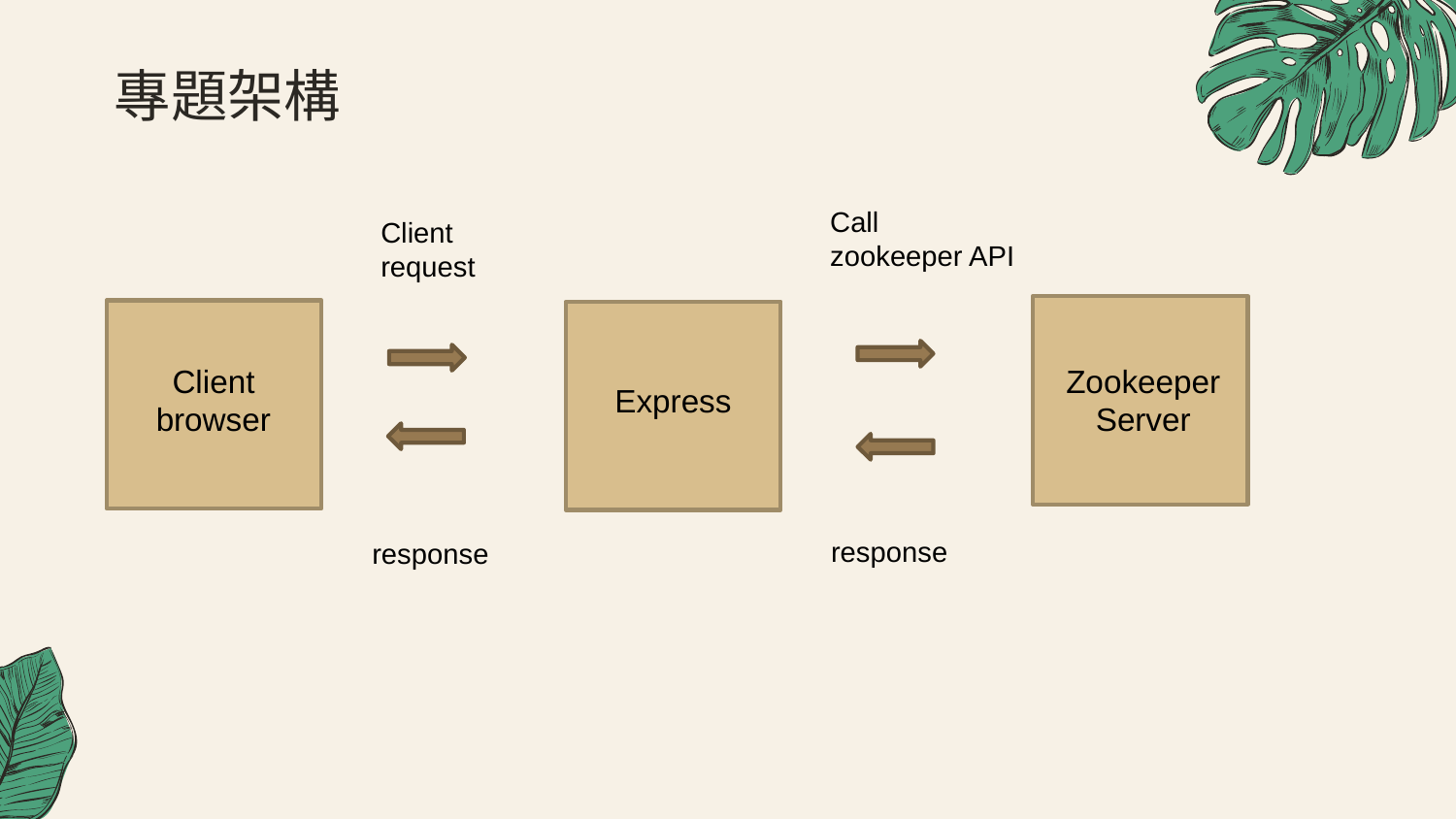

# 專題架構
Call zookeeper API
Client request

Zookeeper
Server

Client
browser

Express

response
response